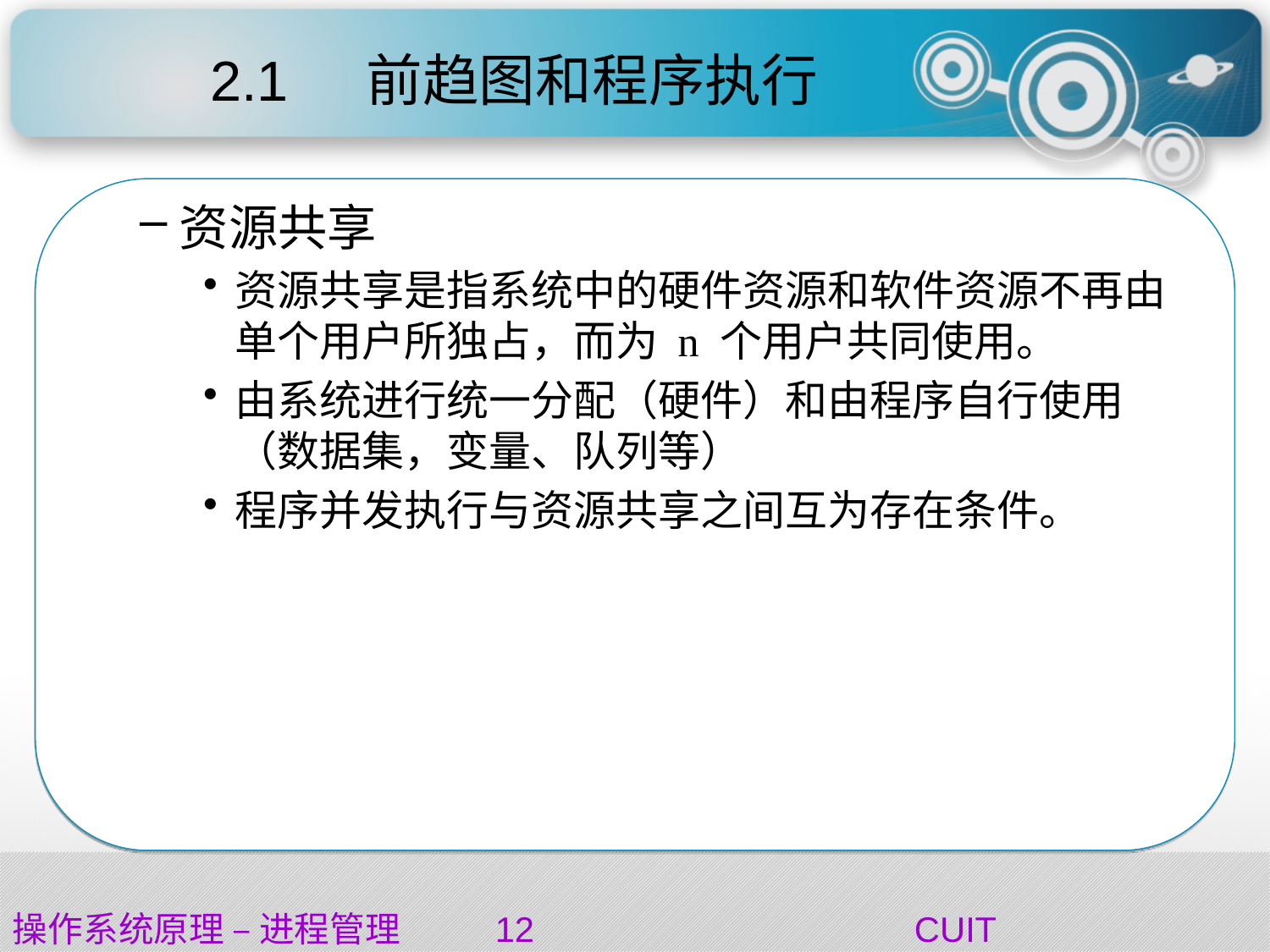

# 2.1	 前趋图和程序执行
资源共享
资源共享是指系统中的硬件资源和软件资源不再由单个用户所独占，而为 n 个用户共同使用。
由系统进行统一分配（硬件）和由程序自行使用（数据集，变量、队列等）
程序并发执行与资源共享之间互为存在条件。